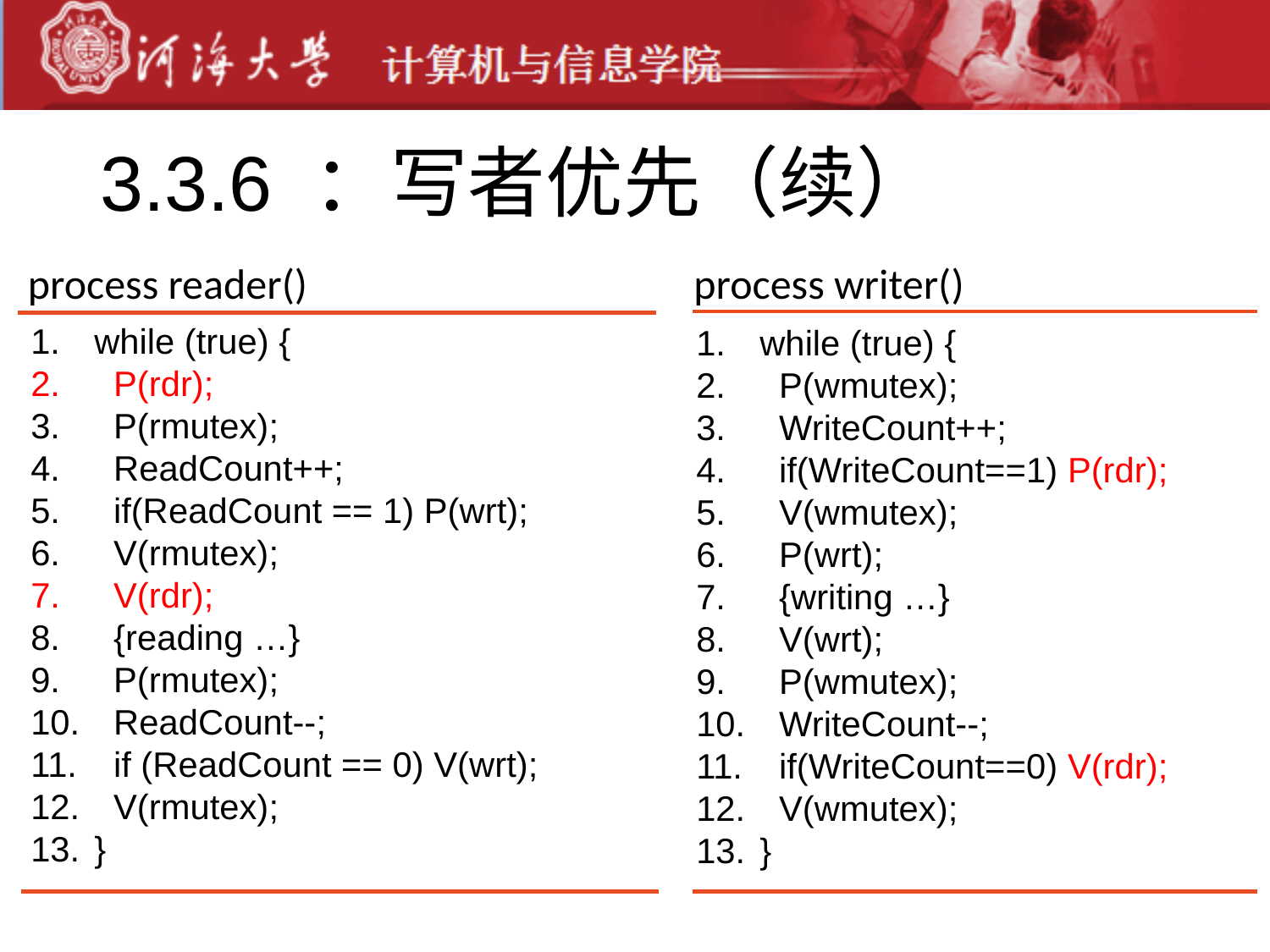

# 3.3.6 ：写者优先（续）
process reader()
while (true) {
  P(rdr);
  P(rmutex);
  ReadCount++;
  if(ReadCount == 1) P(wrt);
  V(rmutex);
  V(rdr);
  {reading …}
  P(rmutex);
  ReadCount--;
  if (ReadCount == 0) V(wrt);
  V(rmutex);
}
process writer()
while (true) {
  P(wmutex);
  WriteCount++;
  if(WriteCount==1) P(rdr);
  V(wmutex);
  P(wrt);
  {writing …}
  V(wrt);
  P(wmutex);
  WriteCount--;
  if(WriteCount==0) V(rdr);
  V(wmutex);
}